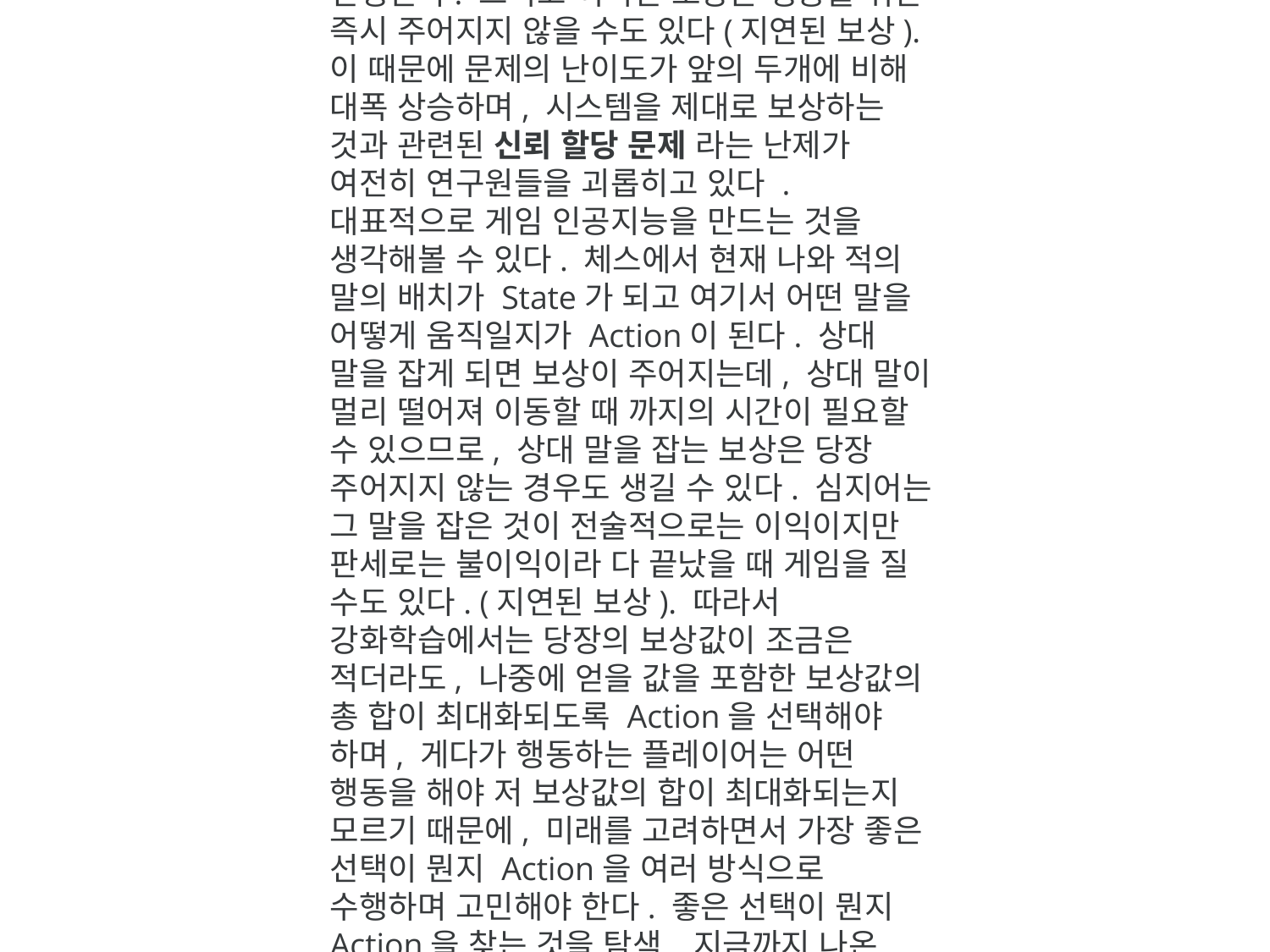

Reinforcement Learning
위의 두 문제의 분류는 지도의 여부에 따른 것이었는데, 강화학습은 조금 다르다. 강화학습은 현재의 상태(State)에서 어떤 행동(Action)을 취하는 것이 최적인지를 학습하는 것이다. 행동을 취할 때마다 외부 환경에서 보상(Reward)이 주어지는데, 이러한 보상을 최대화 하는 방향으로 학습이 진행된다. 그리고 이러한 보상은 행동을 취한 즉시 주어지지 않을 수도 있다(지연된 보상). 이 때문에 문제의 난이도가 앞의 두개에 비해 대폭 상승하며, 시스템을 제대로 보상하는 것과 관련된 신뢰 할당 문제 라는 난제가 여전히 연구원들을 괴롭히고 있다 . 대표적으로 게임 인공지능을 만드는 것을 생각해볼 수 있다. 체스에서 현재 나와 적의 말의 배치가 State가 되고 여기서 어떤 말을 어떻게 움직일지가 Action이 된다. 상대 말을 잡게 되면 보상이 주어지는데, 상대 말이 멀리 떨어져 이동할 때 까지의 시간이 필요할 수 있으므로, 상대 말을 잡는 보상은 당장 주어지지 않는 경우도 생길 수 있다. 심지어는 그 말을 잡은 것이 전술적으로는 이익이지만 판세로는 불이익이라 다 끝났을 때 게임을 질 수도 있다. (지연된 보상). 따라서 강화학습에서는 당장의 보상값이 조금은 적더라도, 나중에 얻을 값을 포함한 보상값의 총 합이 최대화되도록 Action을 선택해야 하며, 게다가 행동하는 플레이어는 어떤 행동을 해야 저 보상값의 합이 최대화되는지 모르기 때문에, 미래를 고려하면서 가장 좋은 선택이 뭔지 Action을 여러 방식으로 수행하며 고민해야 한다. 좋은 선택이 뭔지 Action을 찾는 것을 탐색, 지금까지 나온 지식을 기반으로 가장 좋은 Action을 찾아 그것을 수행하는 것을 활용한다고 하여, 강화학습을 푸는 알고리즘은 이 둘 사이의 균형을 어떻게 잡아야 할지에 초점을 맞춘다. 위 방법들과는 다르게 실시간으로 학습을 진행하는 게 일반적이다.